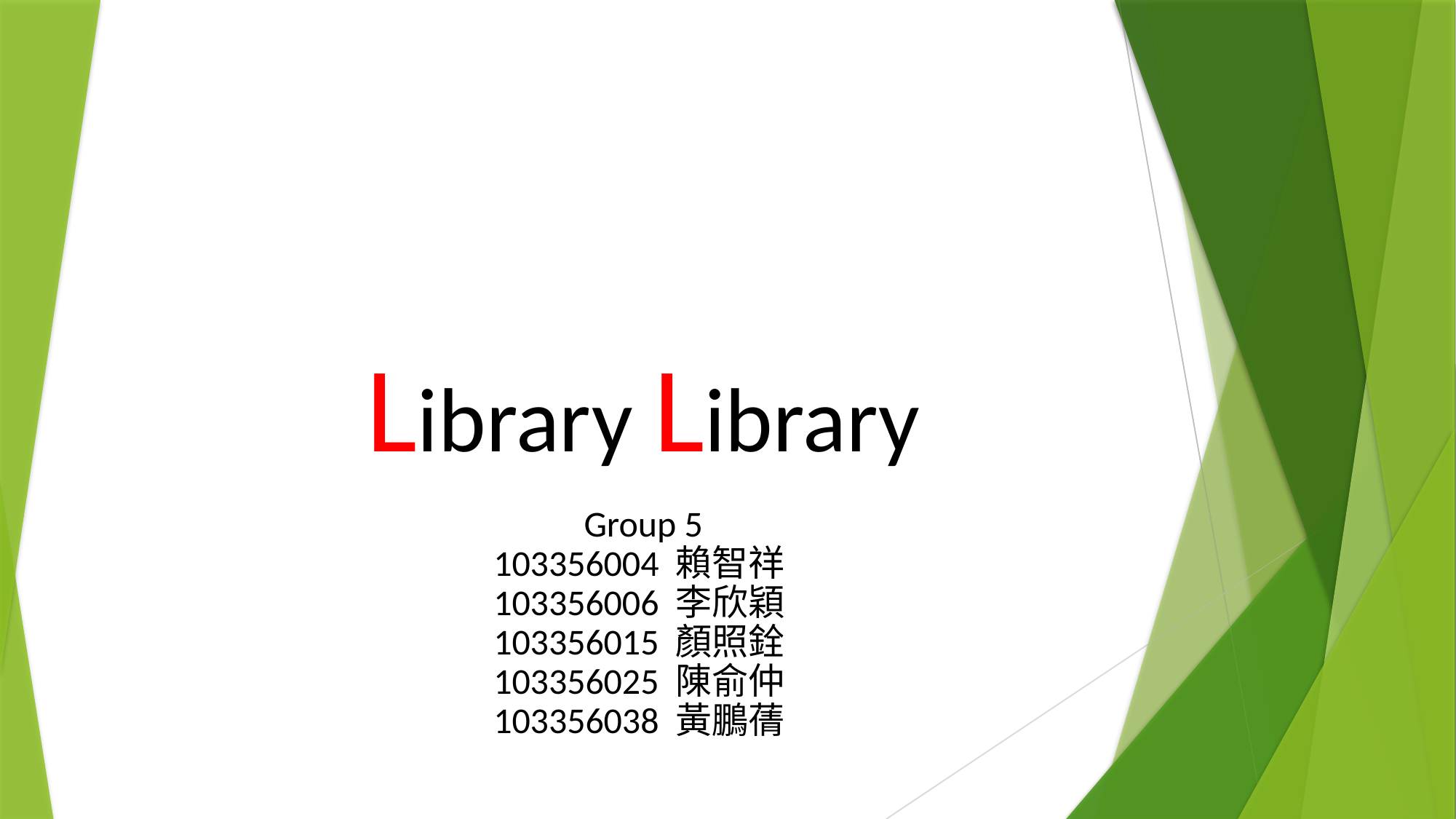

# Library Library
Group 5
103356004 賴智祥
103356006 李欣穎
103356015 顏照銓
103356025 陳俞仲
103356038 黃鵬蒨